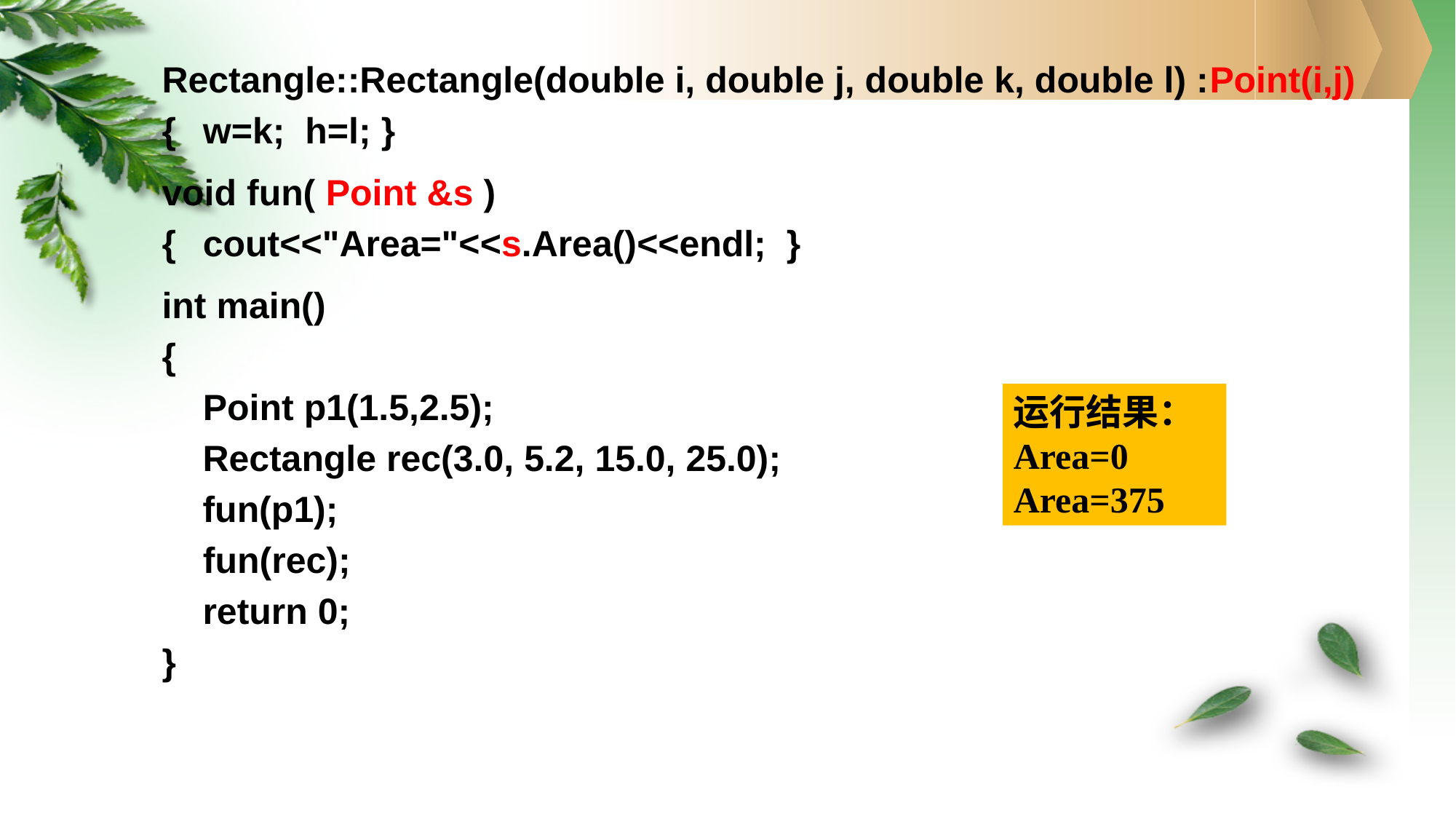

Rectangle::Rectangle(double i, double j, double k, double l) :Point(i,j)
{	w=k;  h=l; }
void fun( Point &s )
{	cout<<"Area="<<s.Area()<<endl;  }
int main()
{
	Point p1(1.5,2.5);
    Rectangle rec(3.0, 5.2, 15.0, 25.0);
    fun(p1);
	fun(rec);
    return 0;
}
运行结果：
Area=0
Area=375